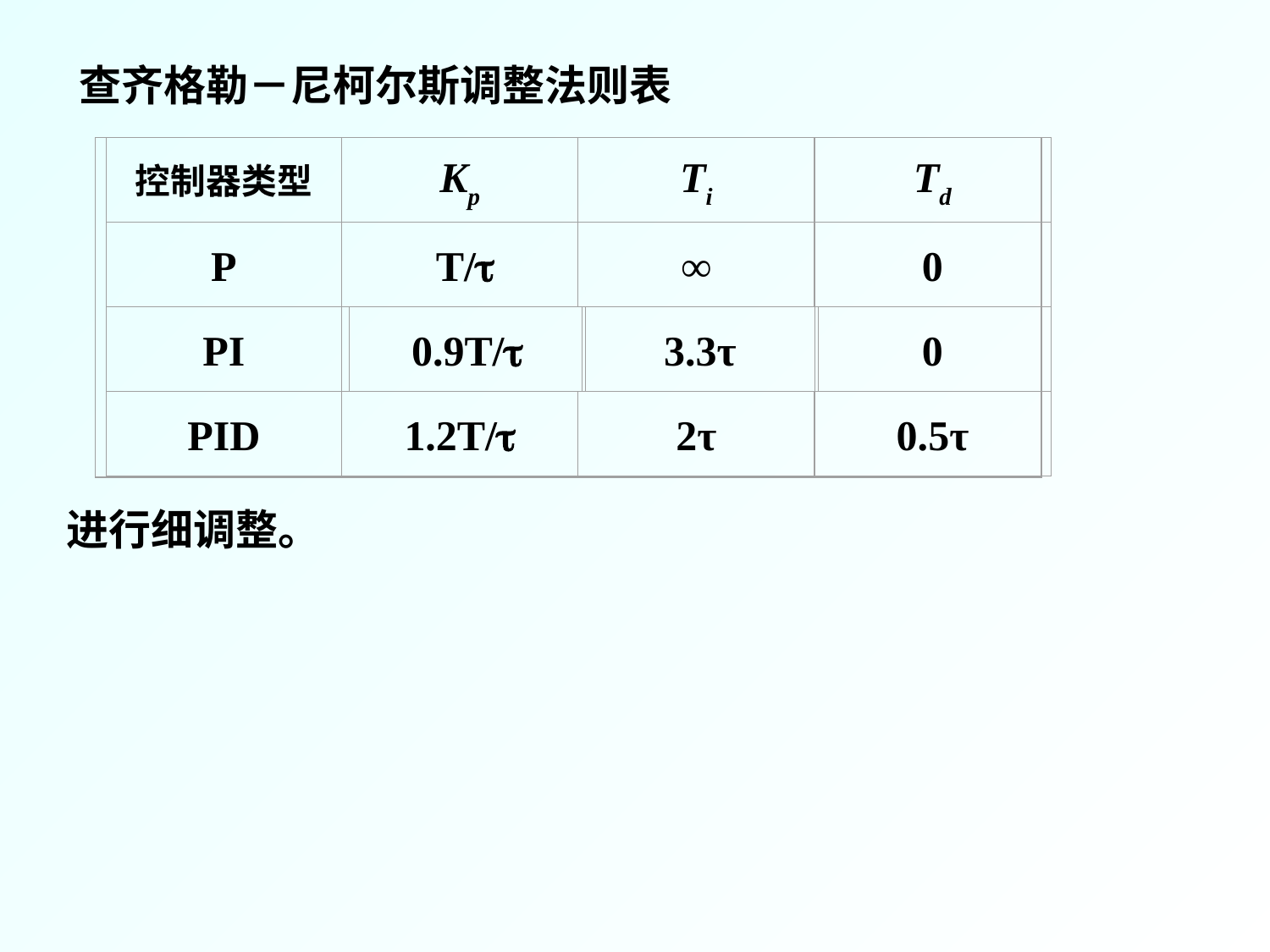

查齐格勒－尼柯尔斯调整法则表

控制器类型

Kp

Ti

Td

P

∞

0
T/τ

PI

0.9T/τ

3.3τ

0

PID

1.2T/τ

2τ

0.5τ
进行细调整。